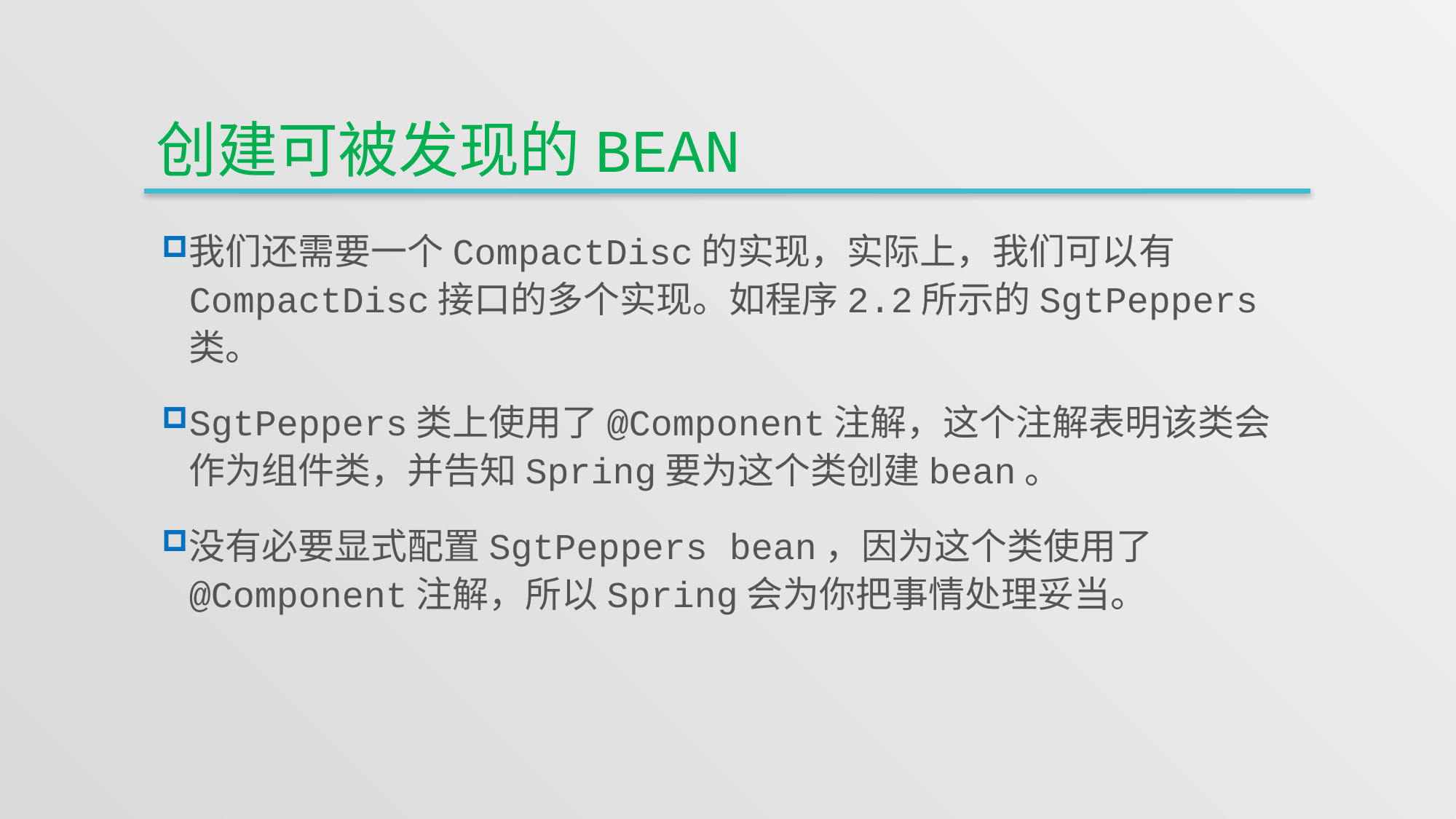

# 创建可被发现的bean
我们还需要一个CompactDisc的实现，实际上，我们可以有CompactDisc接口的多个实现。如程序2.2所示的SgtPeppers类。
SgtPeppers类上使用了@Component注解，这个注解表明该类会作为组件类，并告知Spring要为这个类创建bean。
没有必要显式配置SgtPeppers bean，因为这个类使用了@Component注解，所以Spring会为你把事情处理妥当。